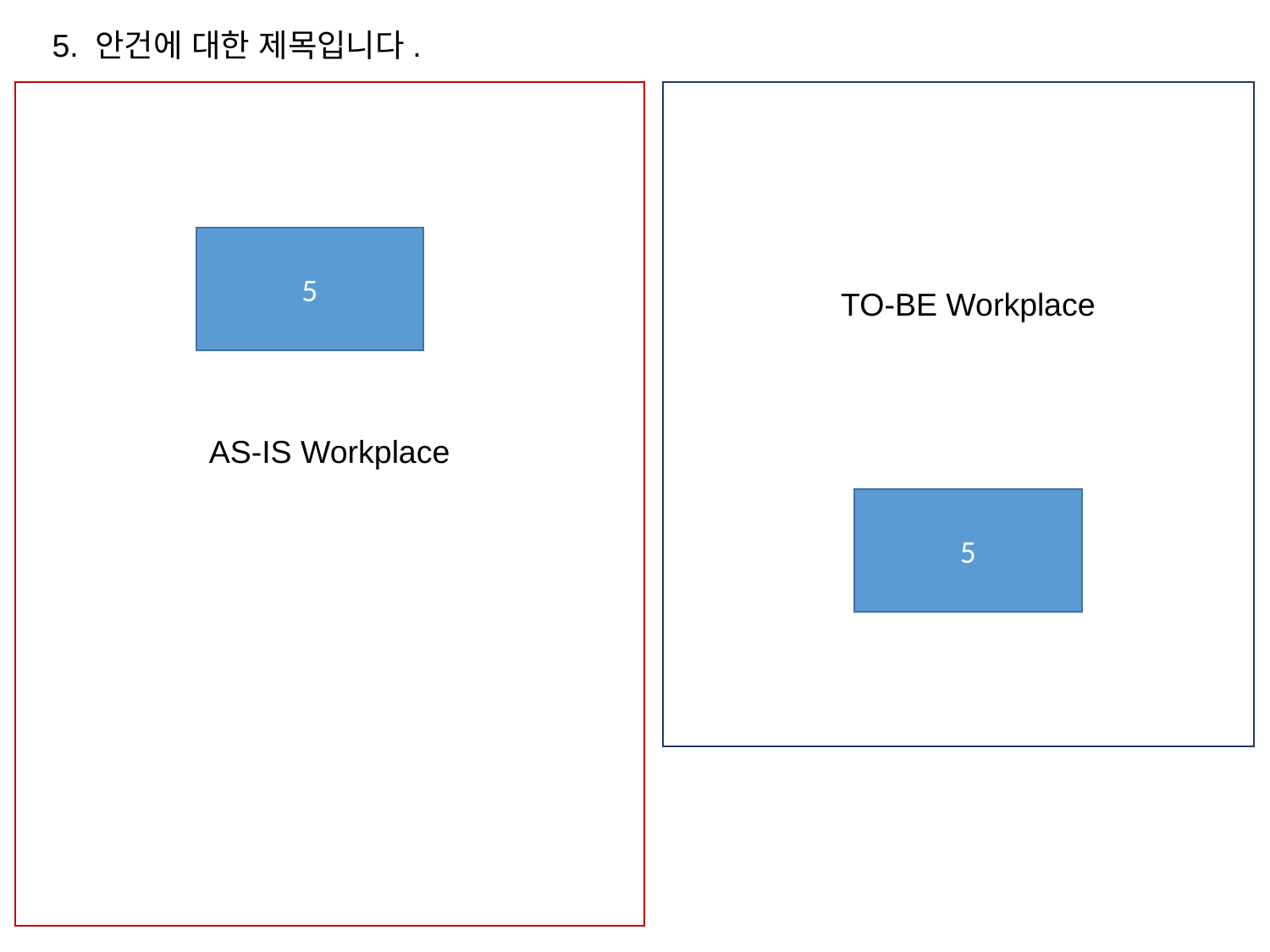

5. 안건에 대한 제목입니다.

5
TO-BE Workplace
AS-IS Workplace
5